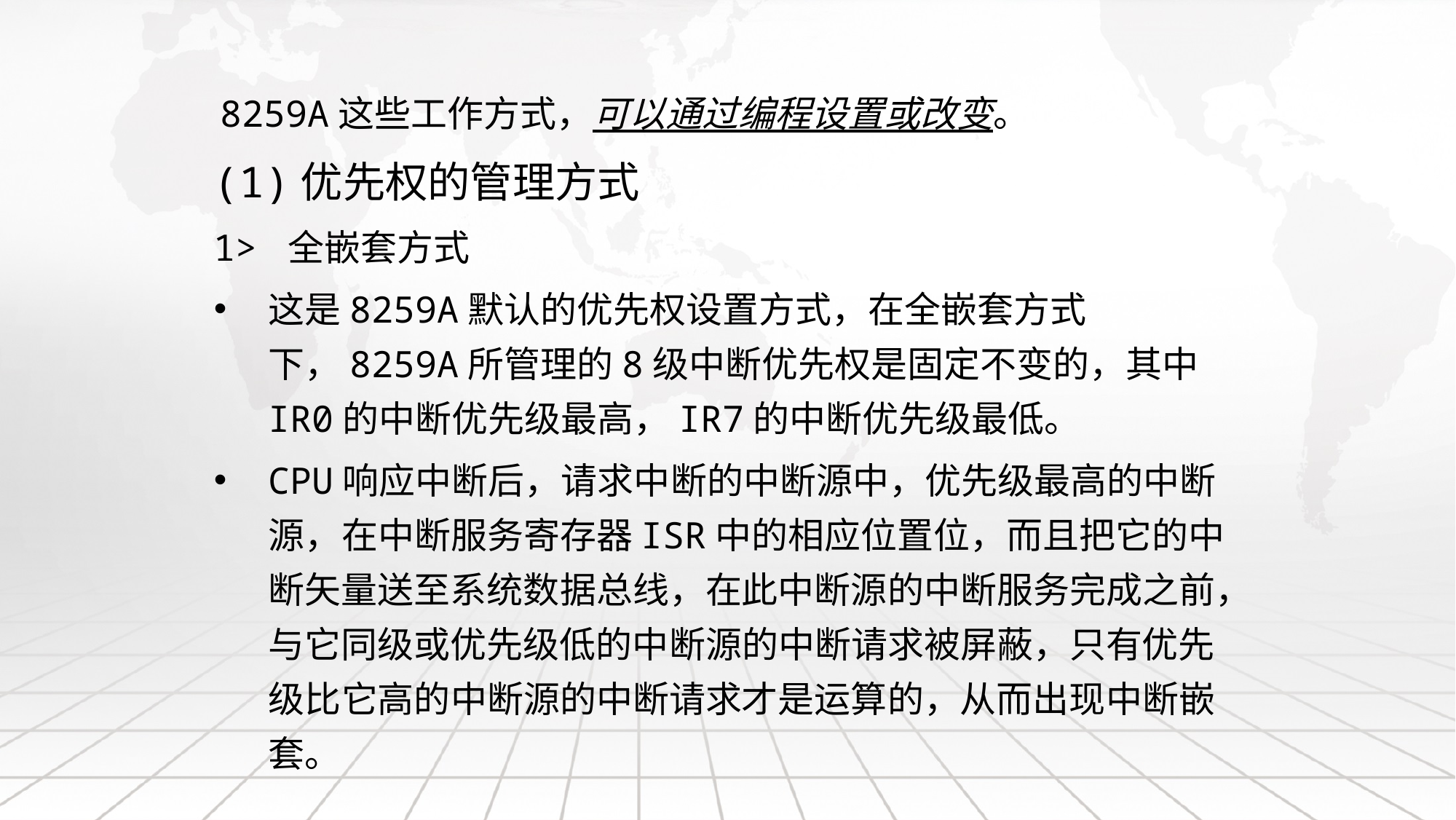

8259A这些工作方式，可以通过编程设置或改变。
(1)优先权的管理方式
1> 全嵌套方式
这是8259A默认的优先权设置方式，在全嵌套方式下，8259A所管理的8级中断优先权是固定不变的，其中IR0的中断优先级最高，IR7的中断优先级最低。
CPU响应中断后，请求中断的中断源中，优先级最高的中断源，在中断服务寄存器ISR中的相应位置位，而且把它的中断矢量送至系统数据总线，在此中断源的中断服务完成之前，与它同级或优先级低的中断源的中断请求被屏蔽，只有优先级比它高的中断源的中断请求才是运算的，从而出现中断嵌套。